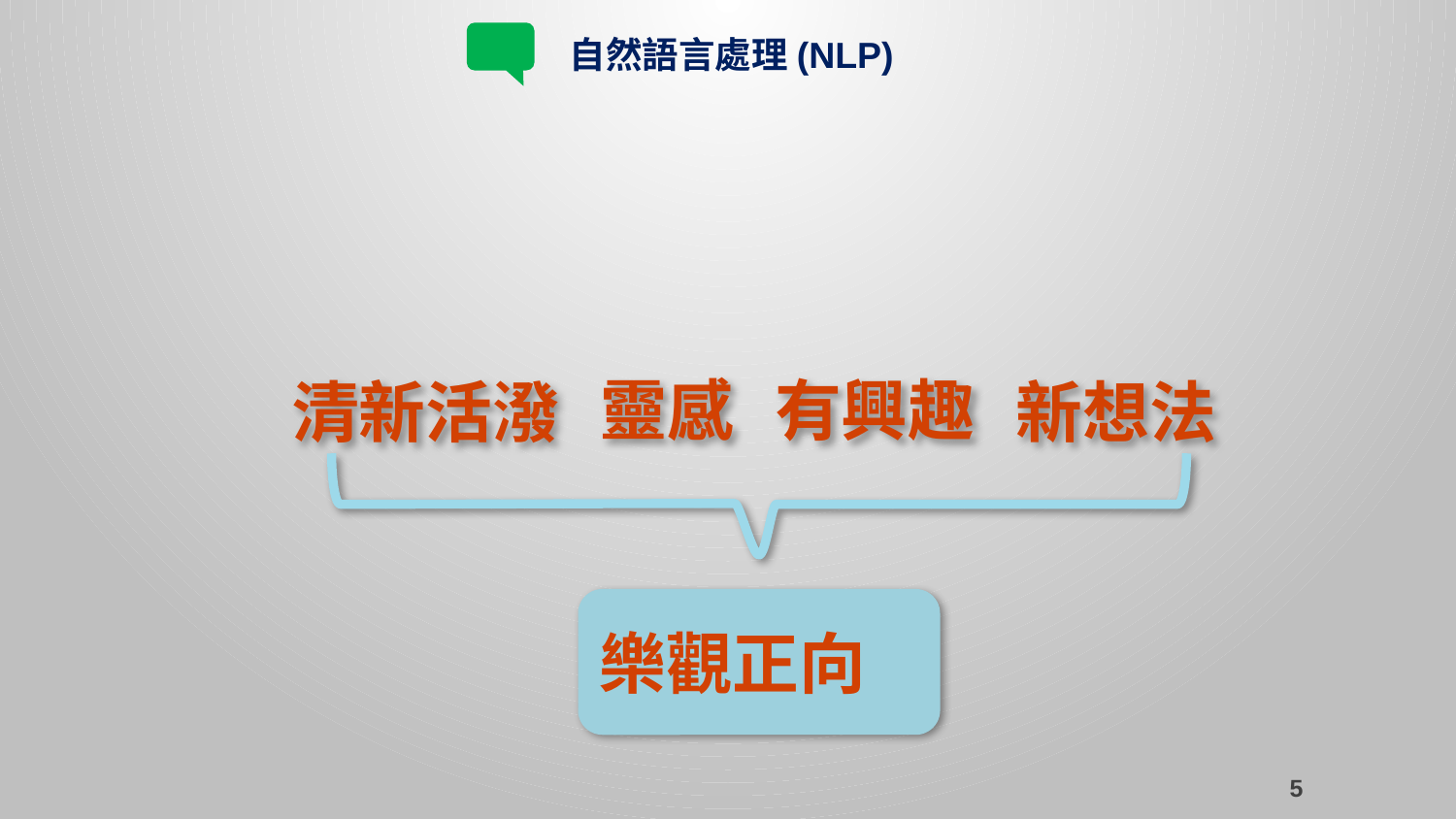

自然語言處理(NLP)

有興趣
靈感
清新活潑
新想法
樂觀正向
5